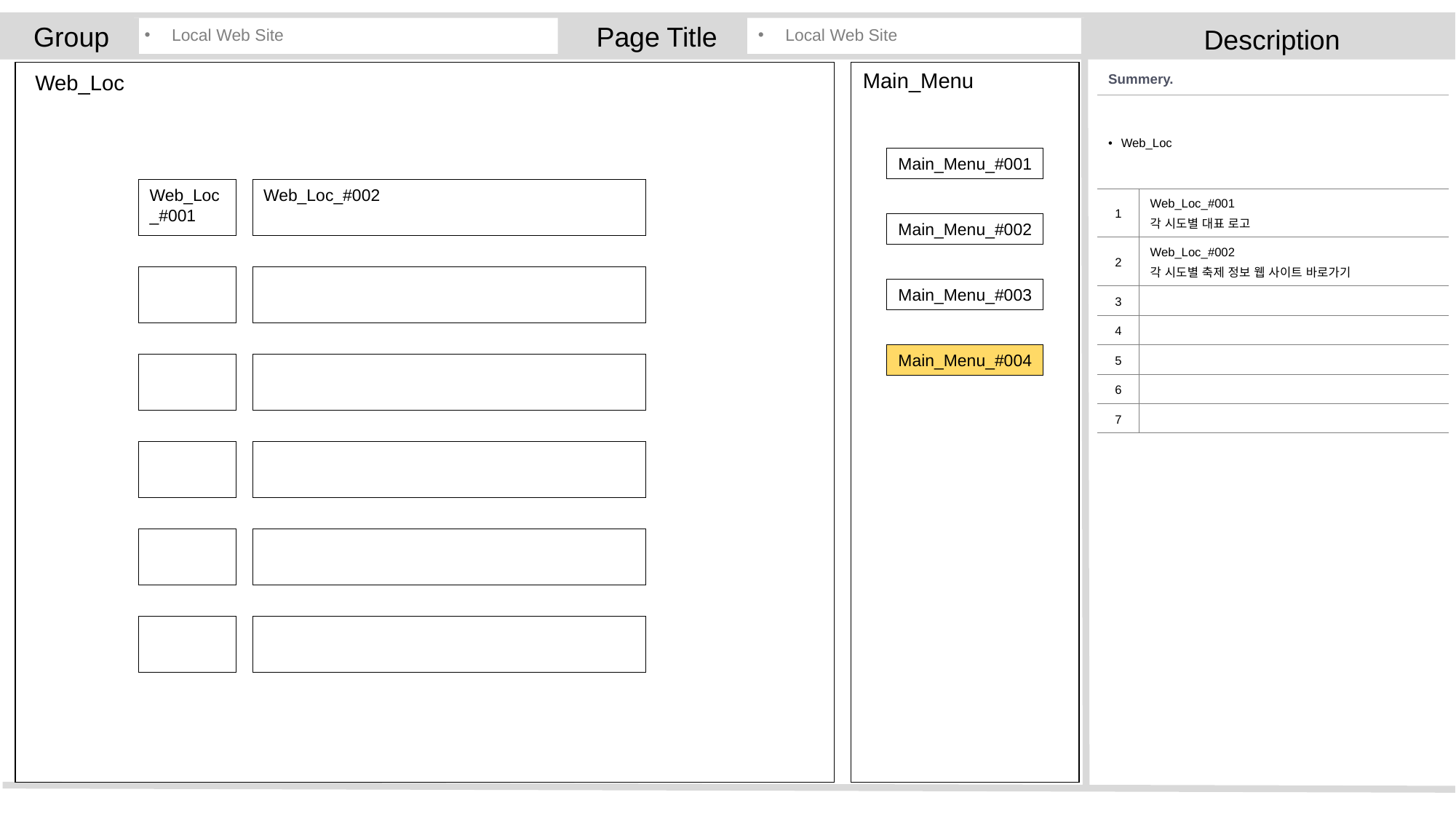

Group
Local Web Site
Page Title
Local Web Site
Description
Main_Menu

Web_Loc
| Summery. |  |
| --- | --- |
| Web\_Loc |  |
| 1 | Web\_Loc\_#001 각 시도별 대표 로고 |
| 2 | Web\_Loc\_#002 각 시도별 축제 정보 웹 사이트 바로가기 |
| 3 |  |
| 4 |  |
| 5 |  |
| 6 |  |
| 7 |  |
Main_Menu_#001
Web_Loc_#001
Web_Loc_#002
Main_Menu_#002

Main_Menu_#003
Main_Menu_#004